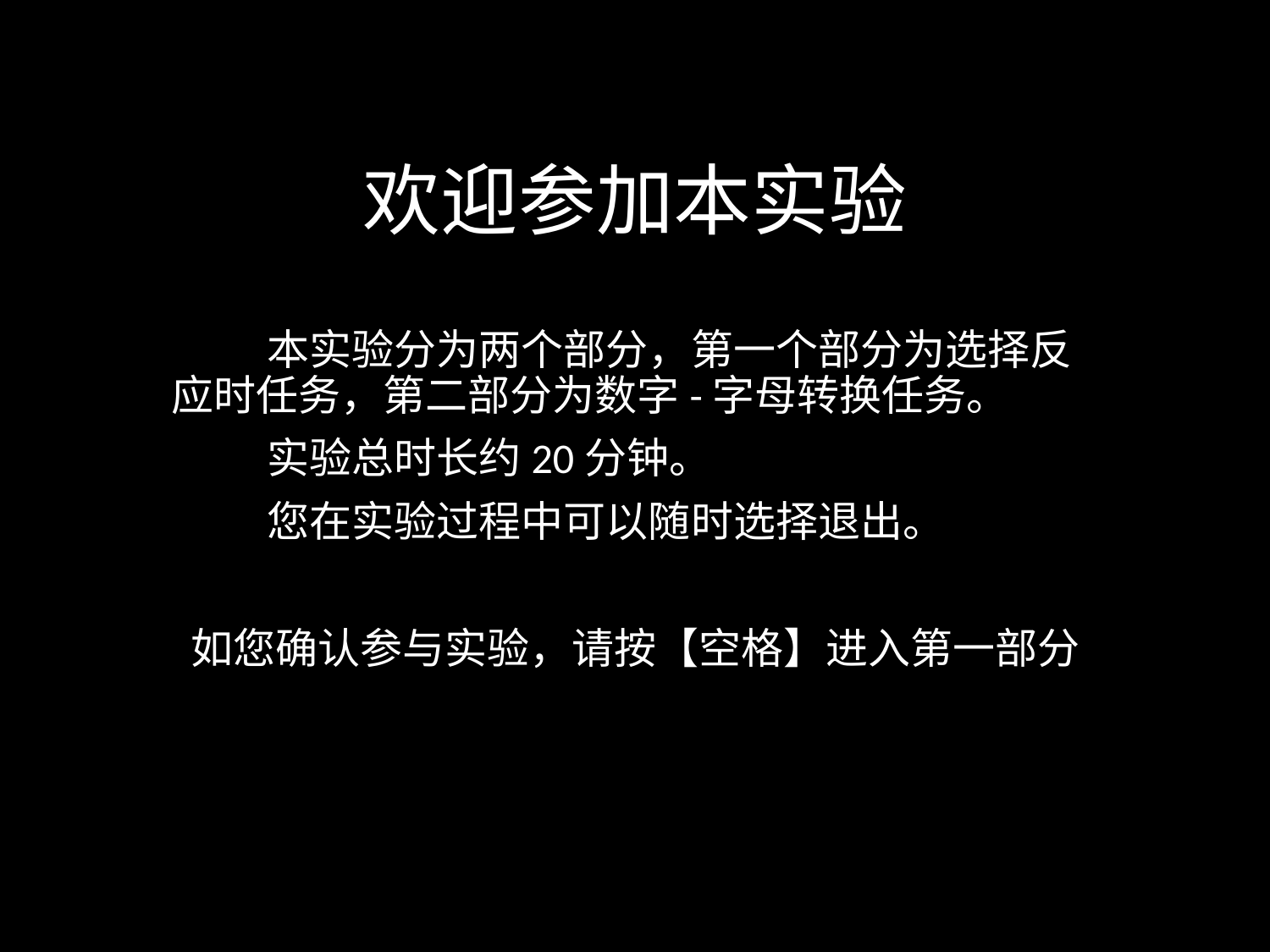

# 欢迎参加本实验
         本实验分为两个部分，第一个部分为选择反应时任务，第二部分为数字-字母转换任务。
         实验总时长约20分钟。
         您在实验过程中可以随时选择退出。

如您确认参与实验，请按【空格】进入第一部分